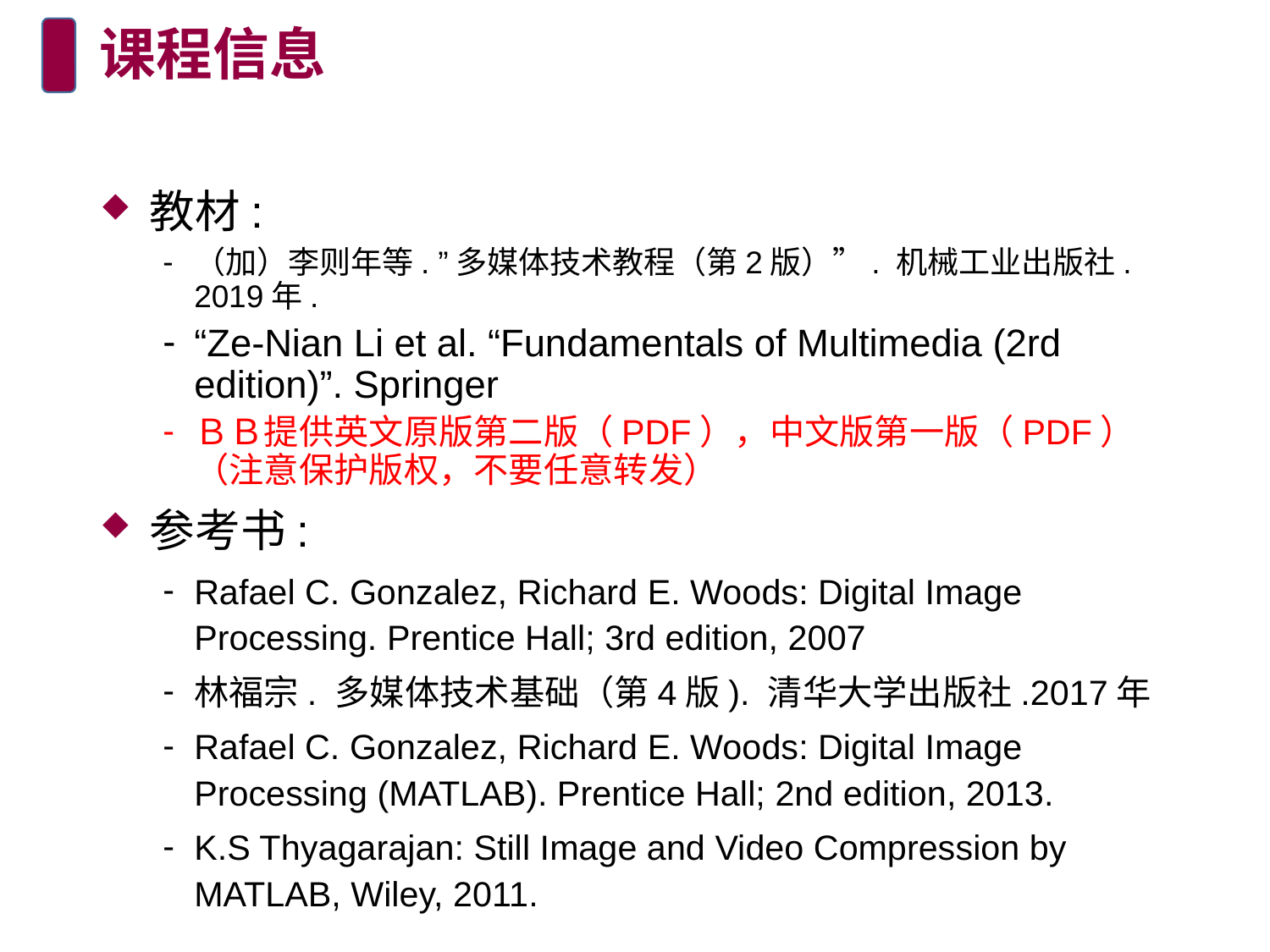

# 课程信息
教材:
（加）李则年等. ”多媒体技术教程（第2版）”. 机械工业出版社. 2019年.
“Ze-Nian Li et al. “Fundamentals of Multimedia (2rd edition)”. Springer
ＢＢ提供英文原版第二版（PDF），中文版第一版（PDF）（注意保护版权，不要任意转发）
参考书:
Rafael C. Gonzalez, Richard E. Woods: Digital Image Processing. Prentice Hall; 3rd edition, 2007
林福宗. 多媒体技术基础（第4版). 清华大学出版社.2017年
Rafael C. Gonzalez, Richard E. Woods: Digital Image Processing (MATLAB). Prentice Hall; 2nd edition, 2013.
K.S Thyagarajan: Still Image and Video Compression by MATLAB, Wiley, 2011.